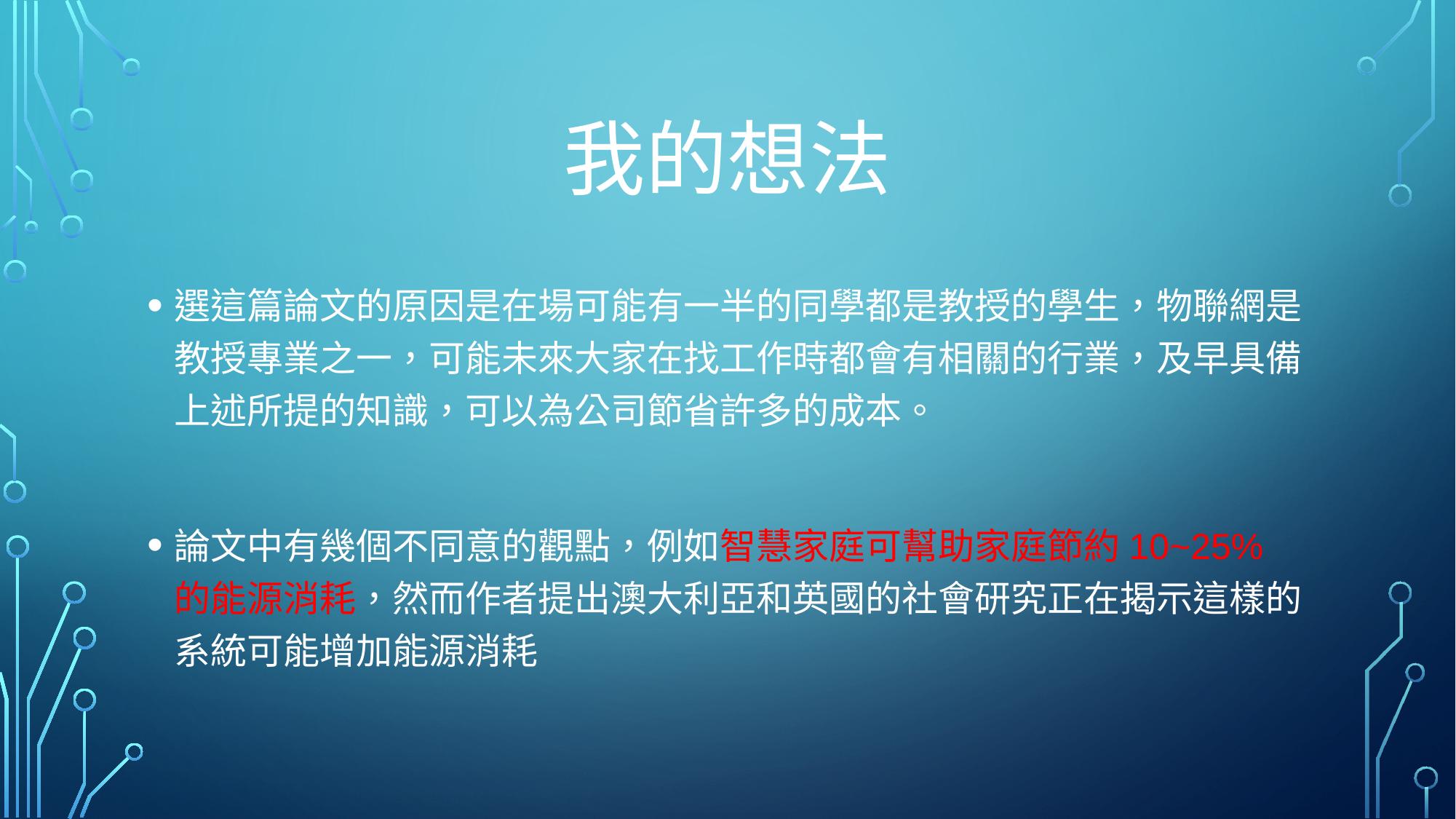

# 我的想法
選這篇論文的原因是在場可能有一半的同學都是教授的學生，物聯網是教授專業之一，可能未來大家在找工作時都會有相關的行業，及早具備上述所提的知識，可以為公司節省許多的成本。

論文中有幾個不同意的觀點，例如智慧家庭可幫助家庭節約10~25%的能源消耗，然而作者提出澳大利亞和英國的社會研究正在揭示這樣的系統可能增加能源消耗